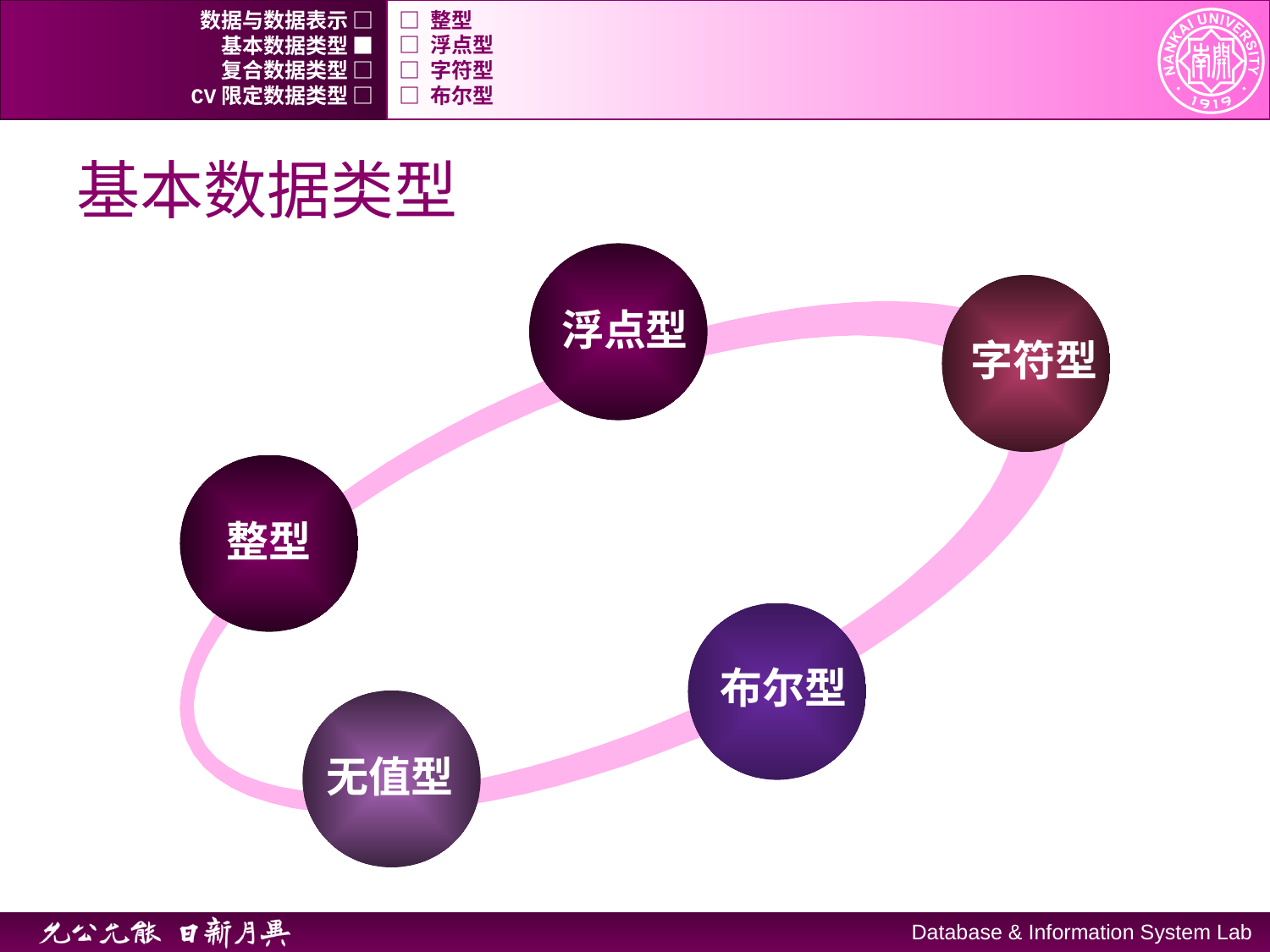

数据与数据表示 □
□ 整型
基本数据类型 ■
□ 浮点型
复合数据类型 □
□ 字符型
CV限定数据类型 □
□ 布尔型
# 基本数据类型

浮点型
字符型

整型

布尔型

无值型